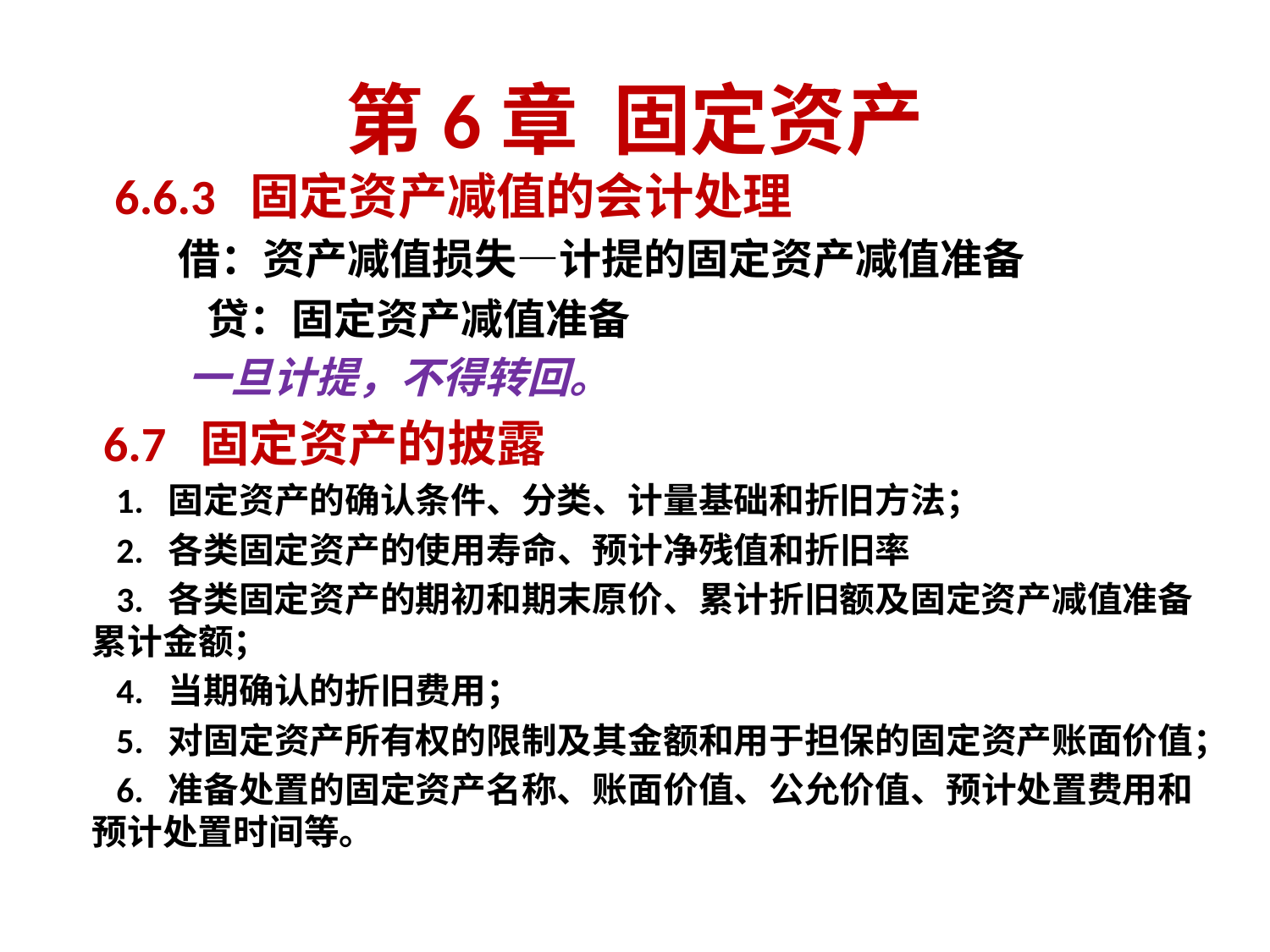

# 第6章  固定资产
  6.6.3  固定资产减值的会计处理
        借：资产减值损失—计提的固定资产减值准备
           贷：固定资产减值准备
         一旦计提，不得转回。
 6.7  固定资产的披露
   1.  固定资产的确认条件、分类、计量基础和折旧方法；
   2.  各类固定资产的使用寿命、预计净残值和折旧率
   3.  各类固定资产的期初和期末原价、累计折旧额及固定资产减值准备累计金额；
   4.  当期确认的折旧费用；
   5.  对固定资产所有权的限制及其金额和用于担保的固定资产账面价值；
   6.  准备处置的固定资产名称、账面价值、公允价值、预计处置费用和预计处置时间等。